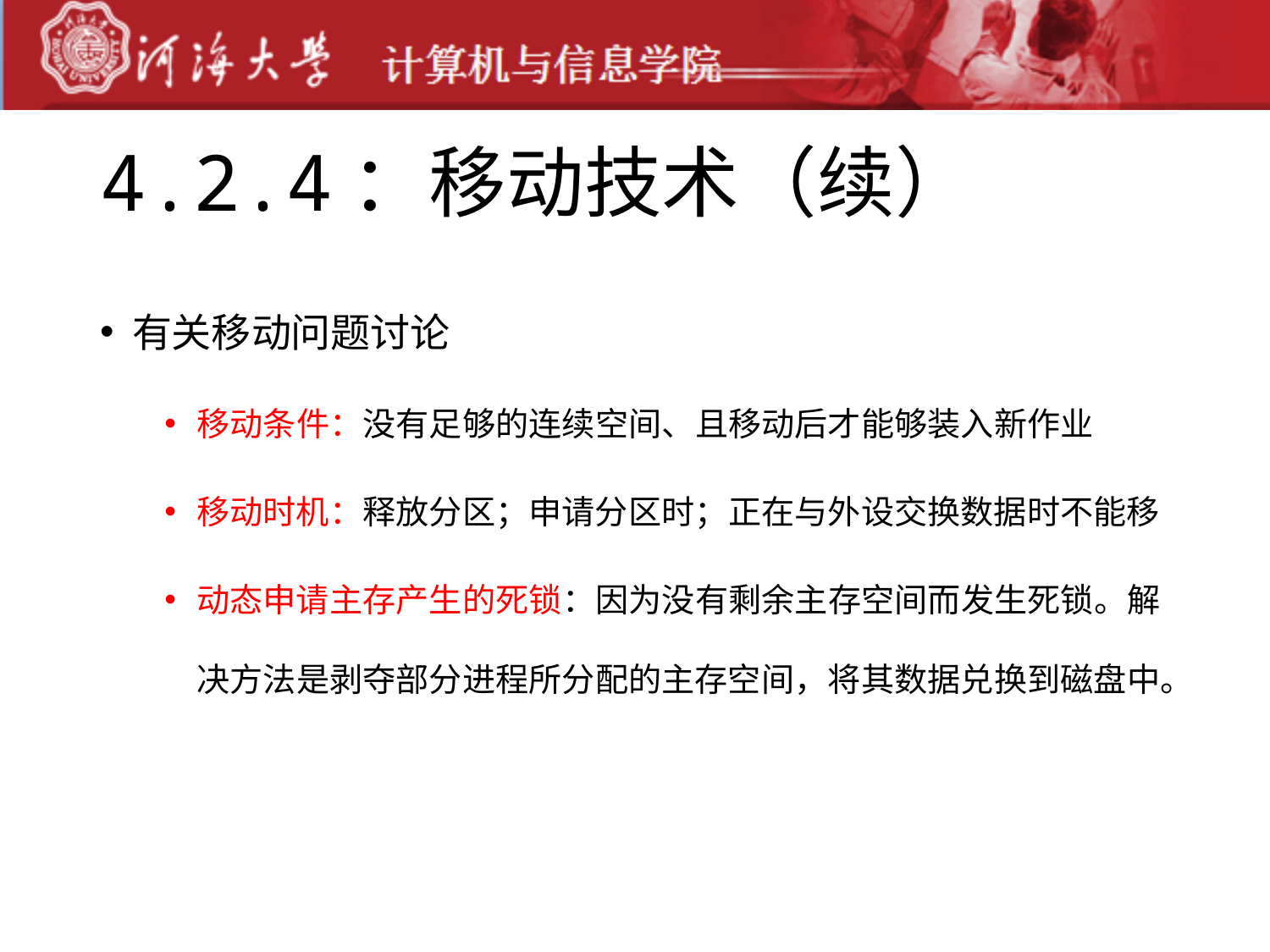

# 4.2.4：移动技术（续）
有关移动问题讨论
移动条件：没有足够的连续空间、且移动后才能够装入新作业
移动时机：释放分区；申请分区时；正在与外设交换数据时不能移
动态申请主存产生的死锁：因为没有剩余主存空间而发生死锁。解决方法是剥夺部分进程所分配的主存空间，将其数据兑换到磁盘中。